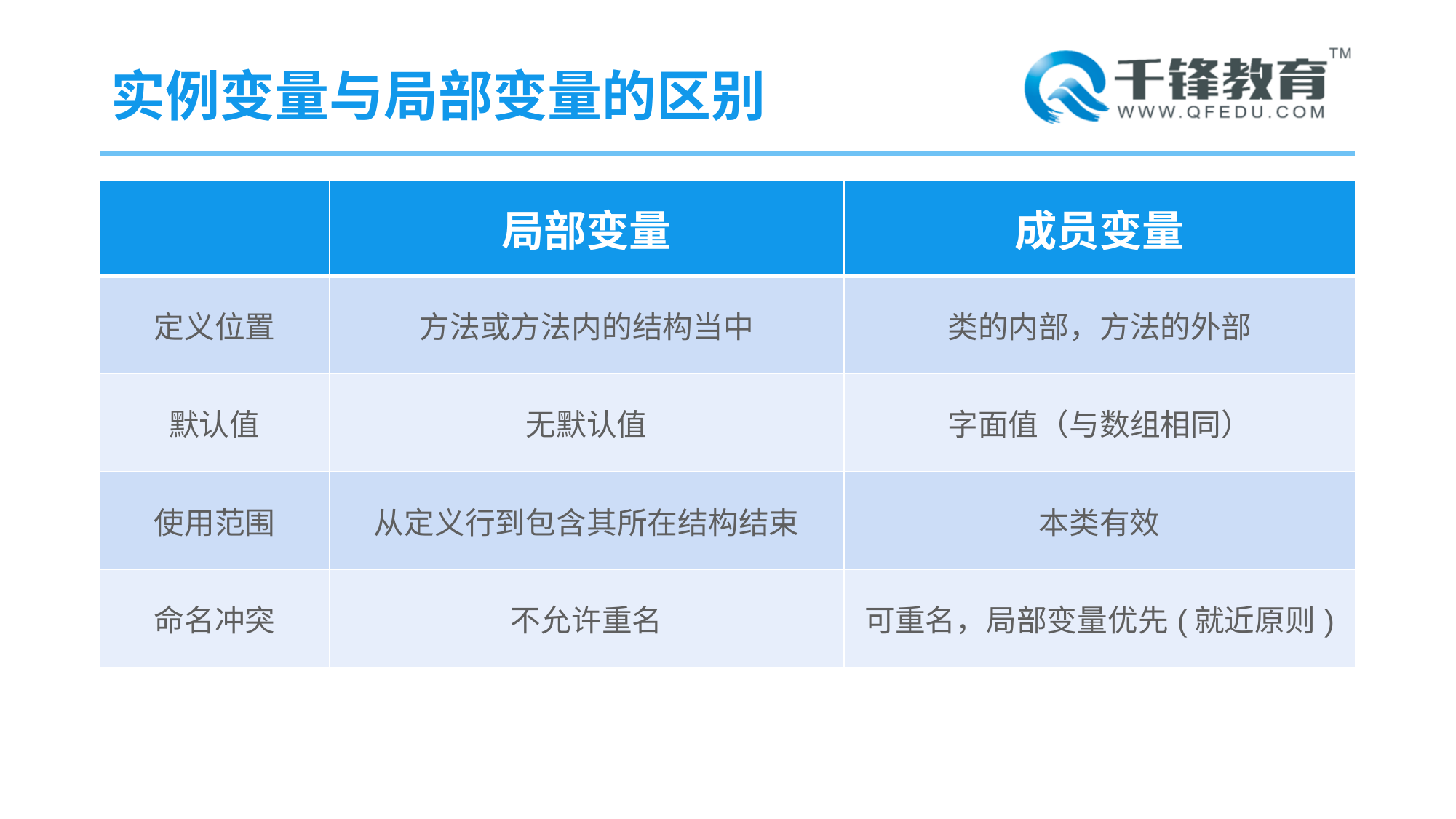

# 实例变量与局部变量的区别
|  | 局部变量 | 成员变量 |
| --- | --- | --- |
| 定义位置 | 方法或方法内的结构当中 | 类的内部，方法的外部 |
| 默认值 | 无默认值 | 字面值（与数组相同） |
| 使用范围 | 从定义行到包含其所在结构结束 | 本类有效 |
| 命名冲突 | 不允许重名 | 可重名，局部变量优先(就近原则) |